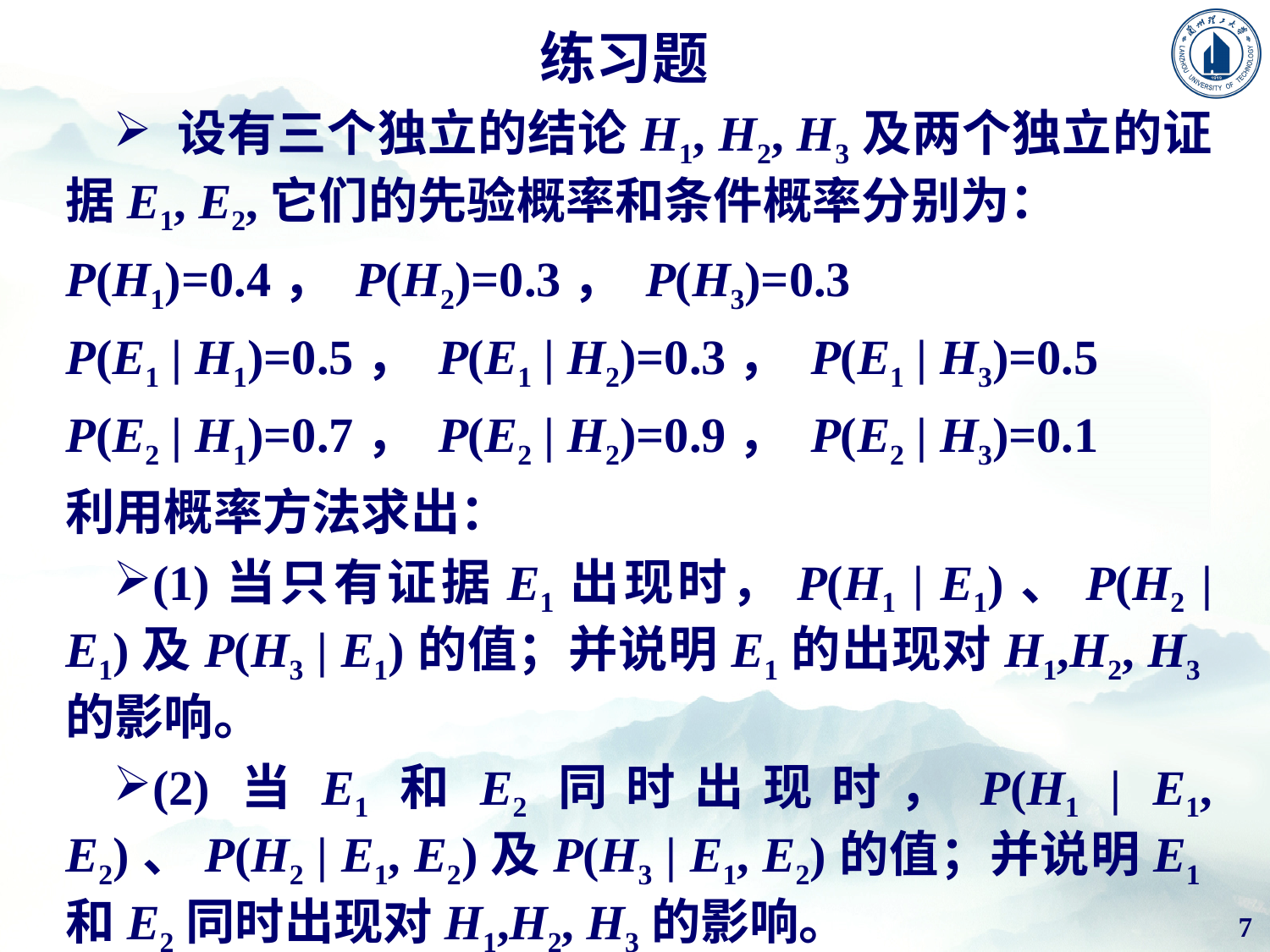

练习题
 设有三个独立的结论H1, H2, H3及两个独立的证据E1, E2,它们的先验概率和条件概率分别为：
P(H1)=0.4， P(H2)=0.3， P(H3)=0.3
P(E1 | H1)=0.5， P(E1 | H2)=0.3， P(E1 | H3)=0.5
P(E2 | H1)=0.7， P(E2 | H2)=0.9， P(E2 | H3)=0.1
利用概率方法求出：
(1)当只有证据E1出现时，P(H1 | E1)、P(H2 | E1)及P(H3 | E1)的值；并说明E1的出现对H1,H2, H3的影响。
(2)当E1和E2同时出现时，P(H1 | E1, E2)、P(H2 | E1, E2)及P(H3 | E1, E2)的值；并说明E1和E2同时出现对H1,H2, H3的影响。
7